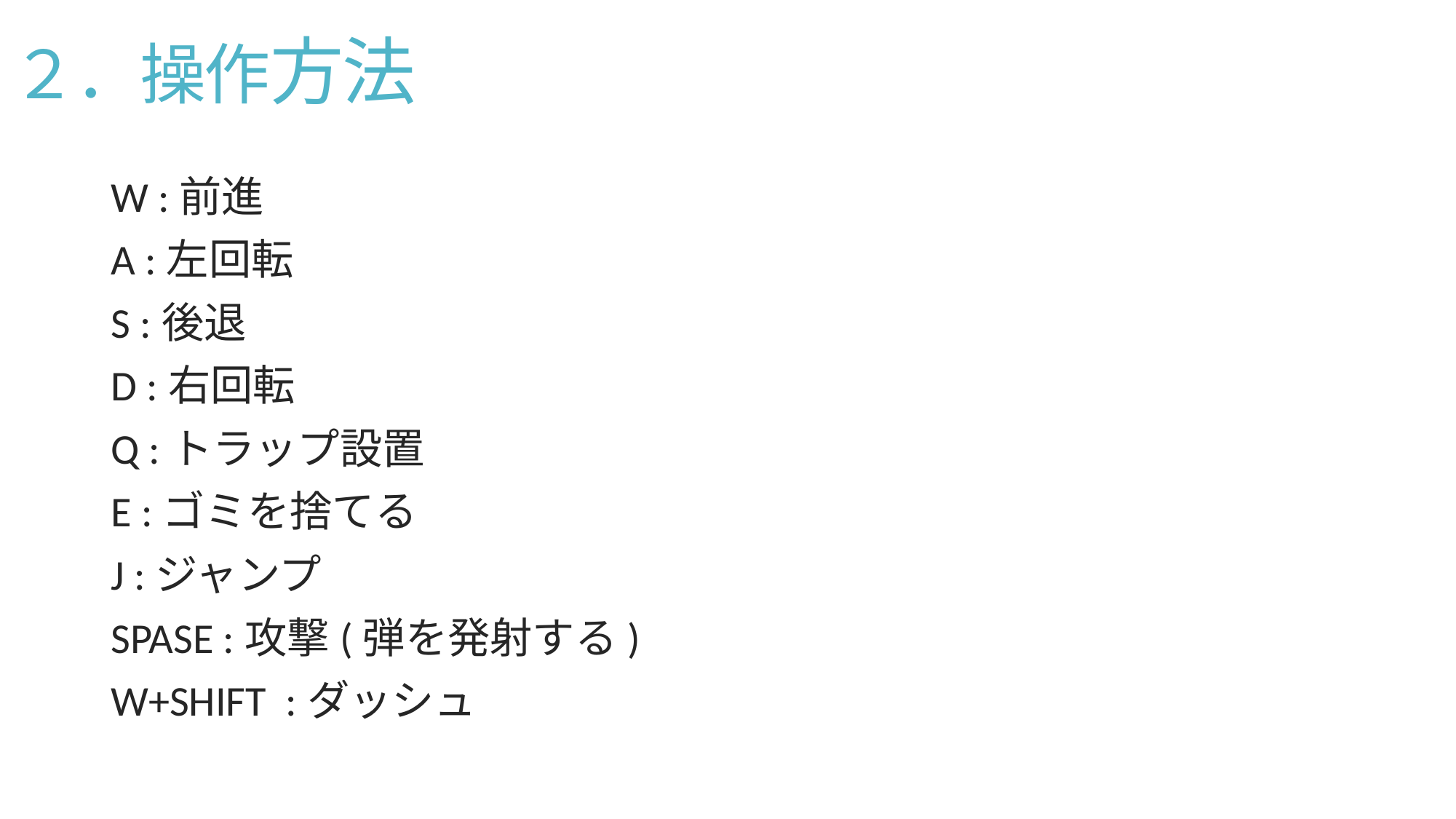

# ２．操作方法
W :前進
A :左回転
S :後退
D :右回転
Q :トラップ設置
E :ゴミを捨てる
J :ジャンプ
SPASE :攻撃(弾を発射する)
W+SHIFT  :ダッシュ